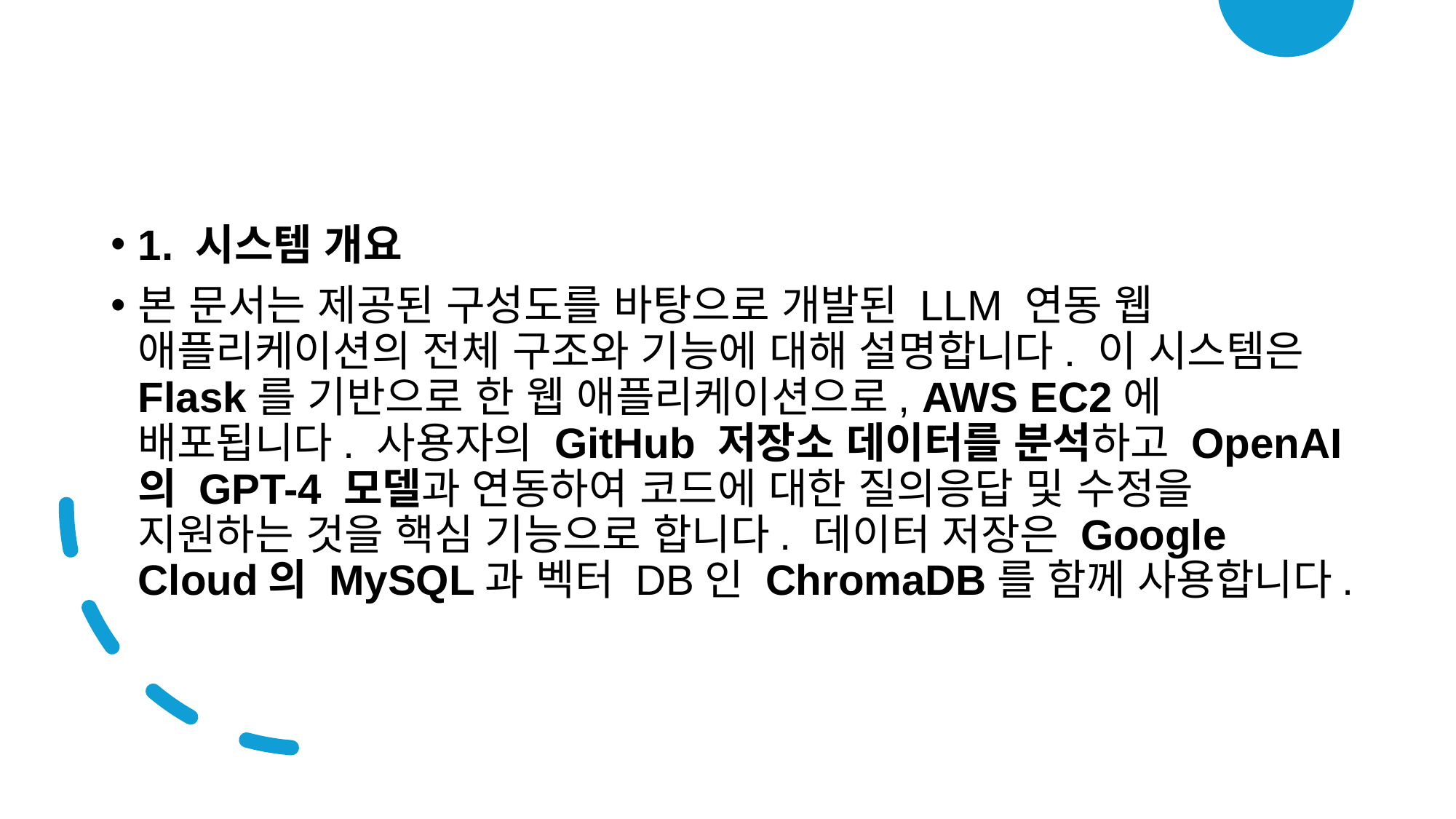

1. 시스템 개요
본 문서는 제공된 구성도를 바탕으로 개발된 LLM 연동 웹 애플리케이션의 전체 구조와 기능에 대해 설명합니다. 이 시스템은 Flask를 기반으로 한 웹 애플리케이션으로, AWS EC2에 배포됩니다. 사용자의 GitHub 저장소 데이터를 분석하고 OpenAI의 GPT-4 모델과 연동하여 코드에 대한 질의응답 및 수정을 지원하는 것을 핵심 기능으로 합니다. 데이터 저장은 Google Cloud의 MySQL과 벡터 DB인 ChromaDB를 함께 사용합니다.